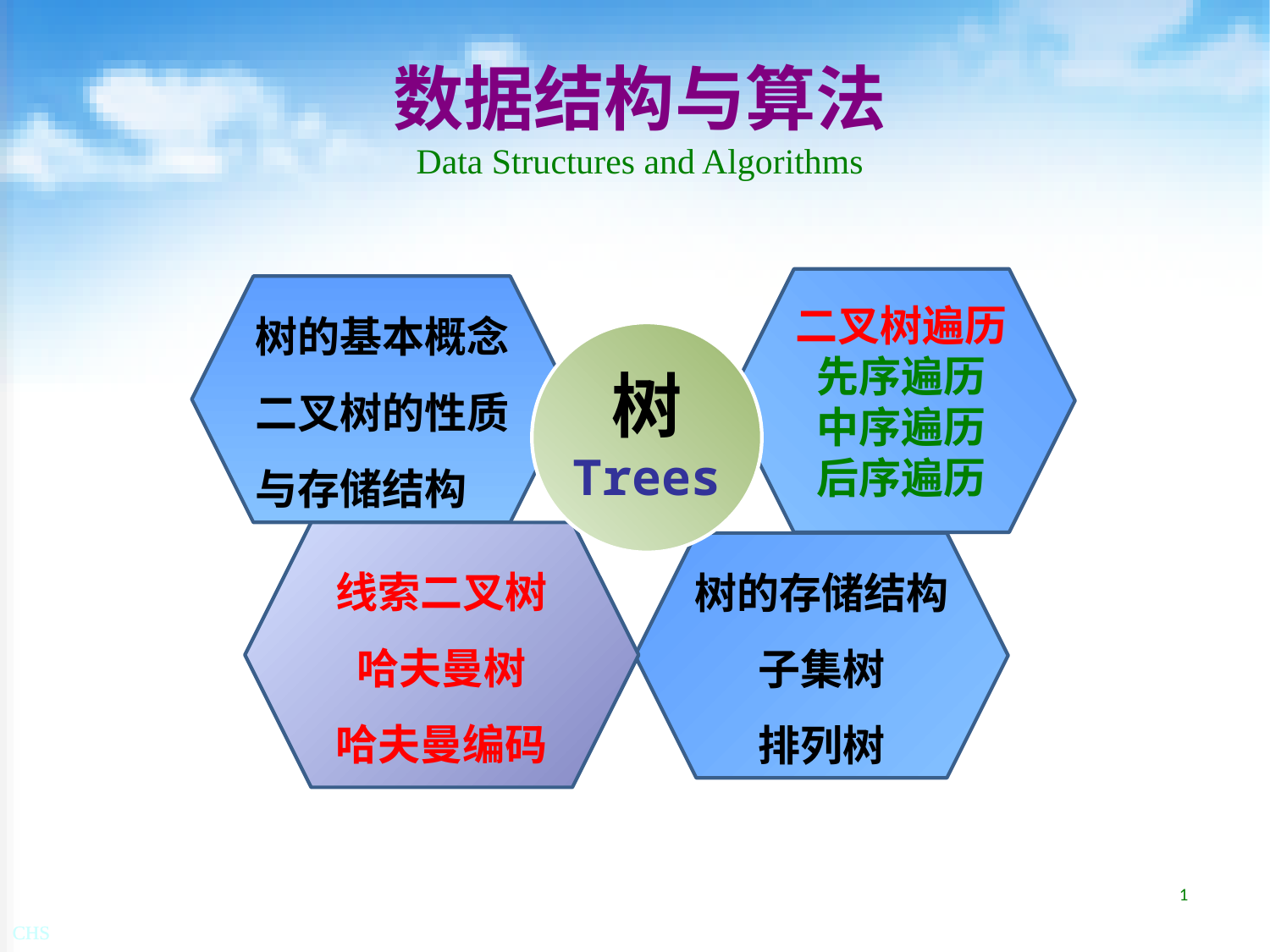

# 数据结构与算法 Data Structures and Algorithms
二叉树遍历
先序遍历
中序遍历
后序遍历
树的基本概念二叉树的性质与存储结构

树
Trees
线索二叉树
哈夫曼树
哈夫曼编码
树的存储结构
子集树
排列树
1